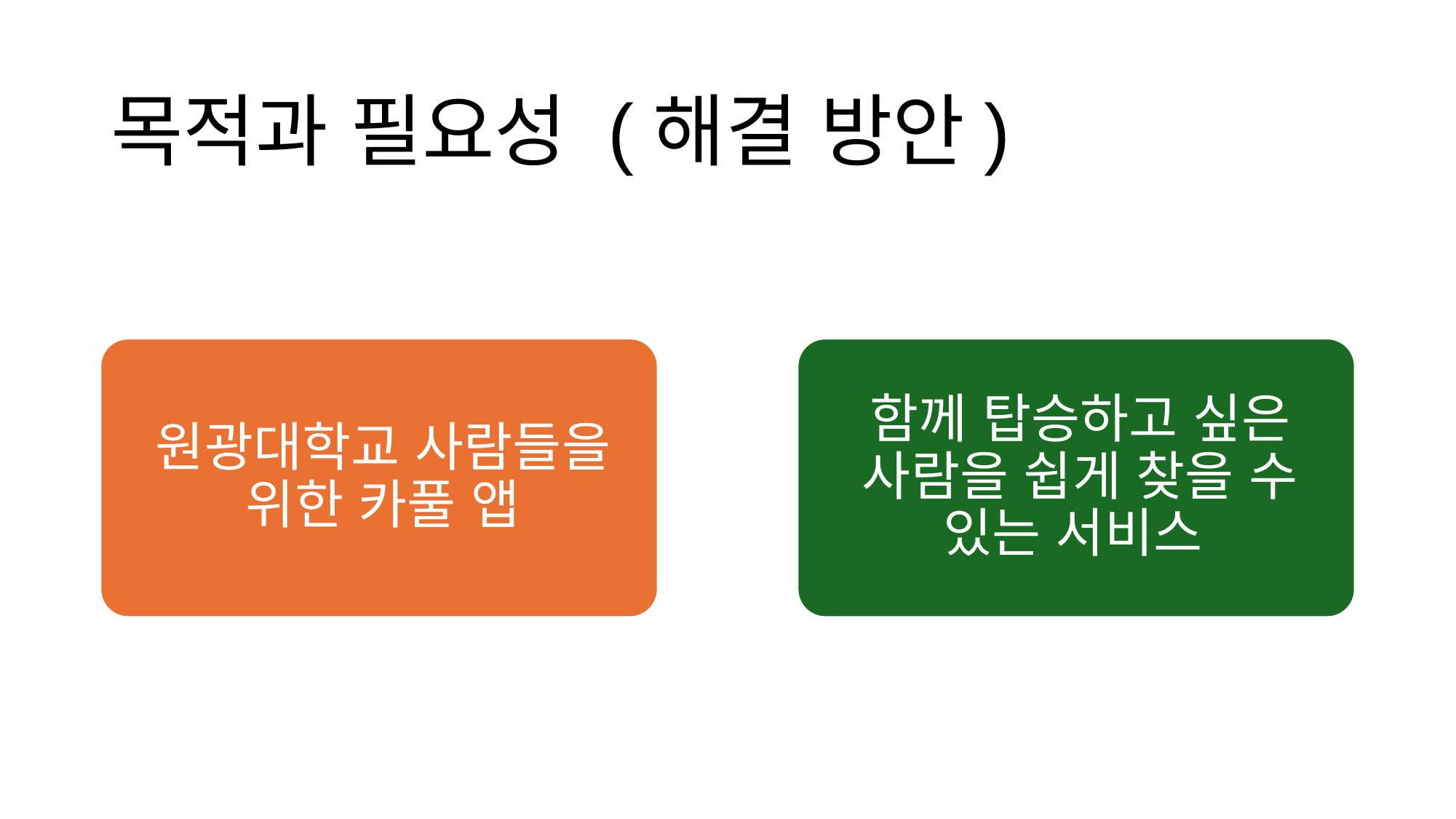

# 목적과 필요성 (해결 방안)
원광대학교 사람들을 위한 카풀 앱
함께 탑승하고 싶은 사람을 쉽게 찾을 수 있는 서비스